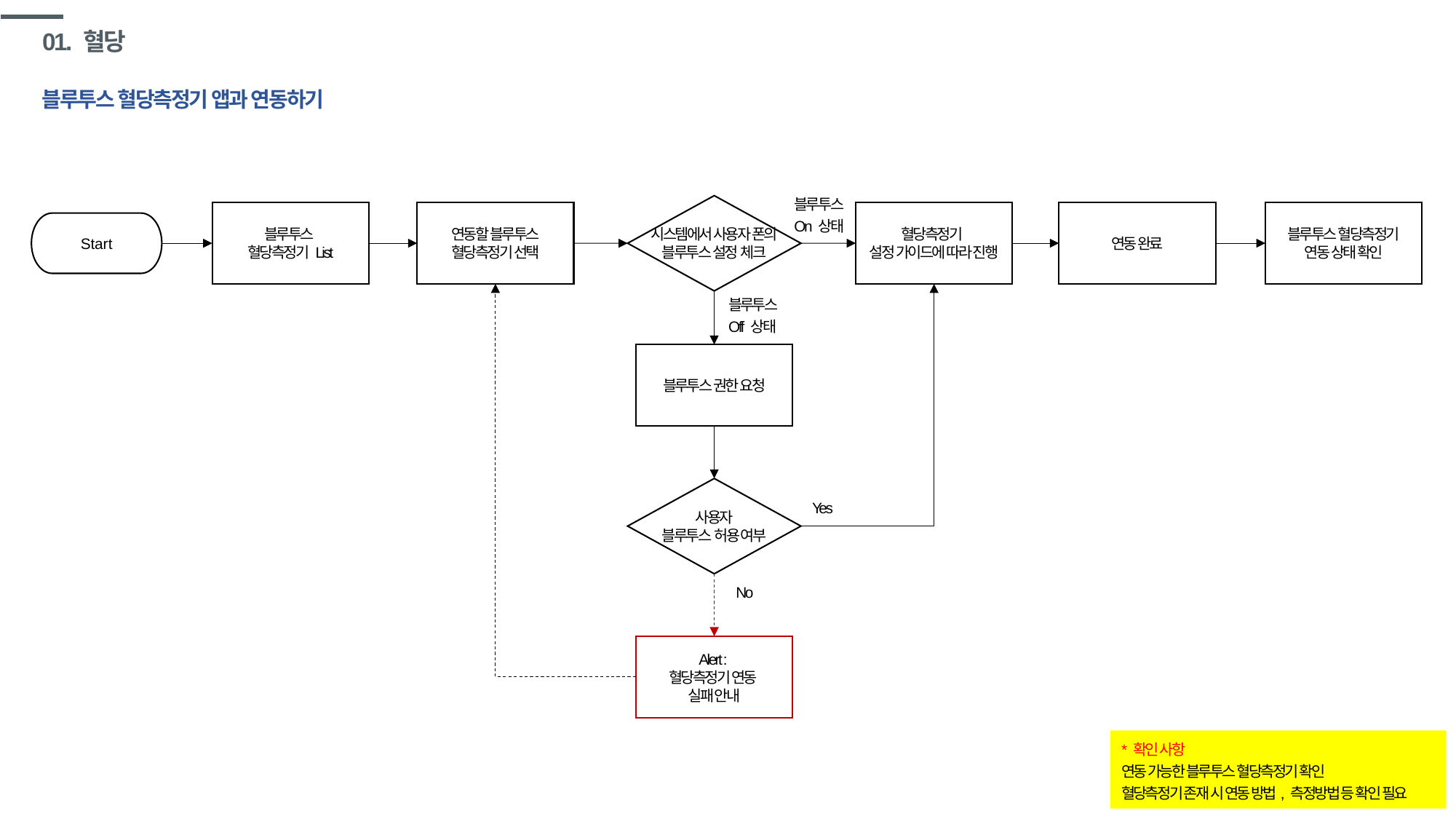

# 01. 혈당
블루투스 혈당측정기 앱과 연동하기
블루투스
On 상태
시스템에서 사용자 폰의
블루투스 설정 체크
혈당측정기
설정 가이드에 따라 진행
연동 완료
블루투스 혈당측정기
연동 상태 확인
연동할 블루투스
혈당측정기 선택
블루투스
혈당측정기 List
Start
블루투스
Off 상태
블루투스 권한 요청
사용자
블루투스 허용 여부
Yes
No
Alert :
혈당측정기 연동
실패 안내
* 확인 사항
연동 가능한 블루투스 혈당측정기 확인
혈당측정기 존재 시 연동 방법, 측정방법 등 확인 필요